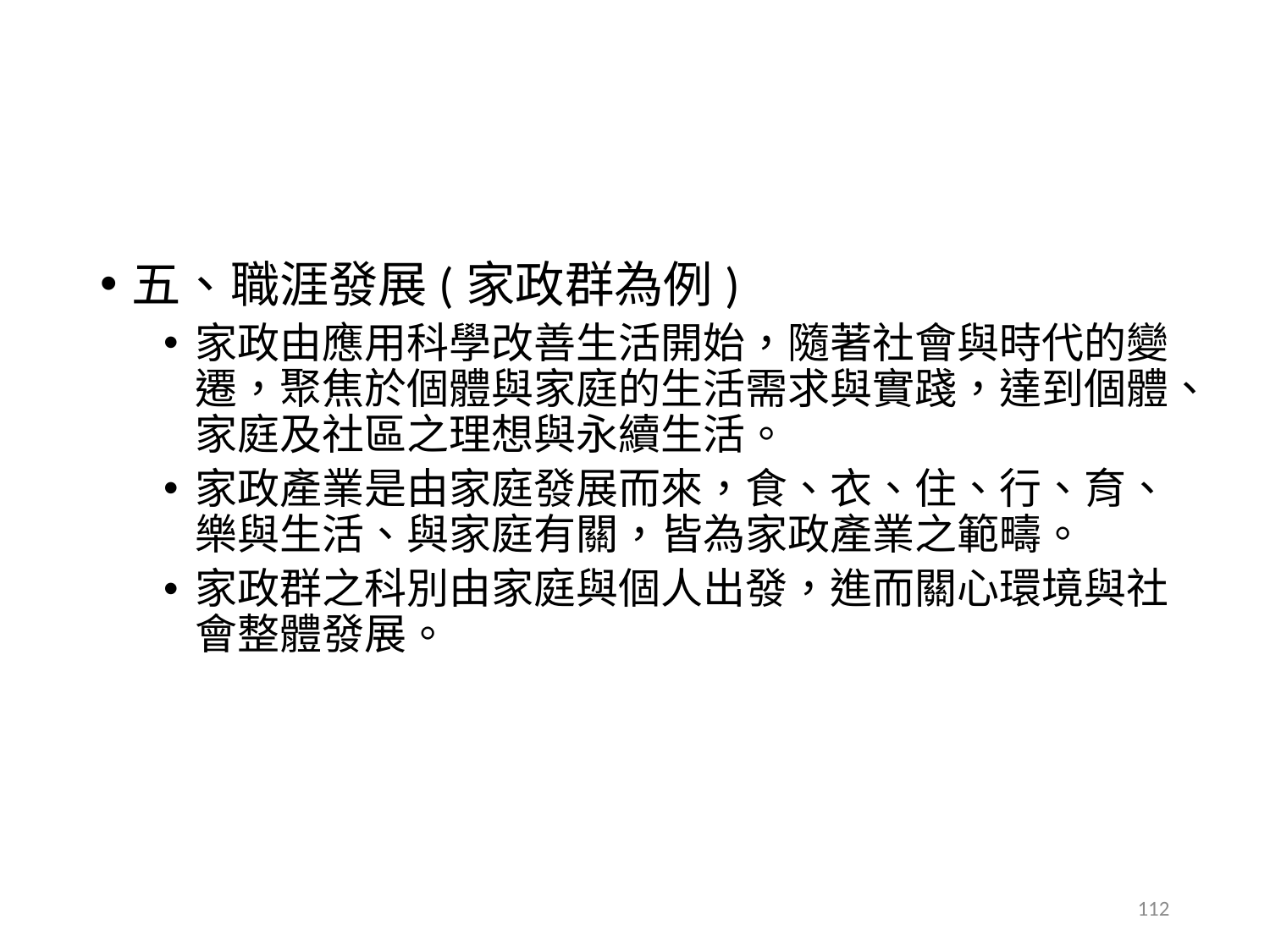

#
五、職涯發展(家政群為例)
家政由應用科學改善生活開始，隨著社會與時代的變遷，聚焦於個體與家庭的生活需求與實踐，達到個體、家庭及社區之理想與永續生活。
家政產業是由家庭發展而來，食、衣、住、行、育、樂與生活、與家庭有關，皆為家政產業之範疇。
家政群之科別由家庭與個人出發，進而關心環境與社會整體發展。
112